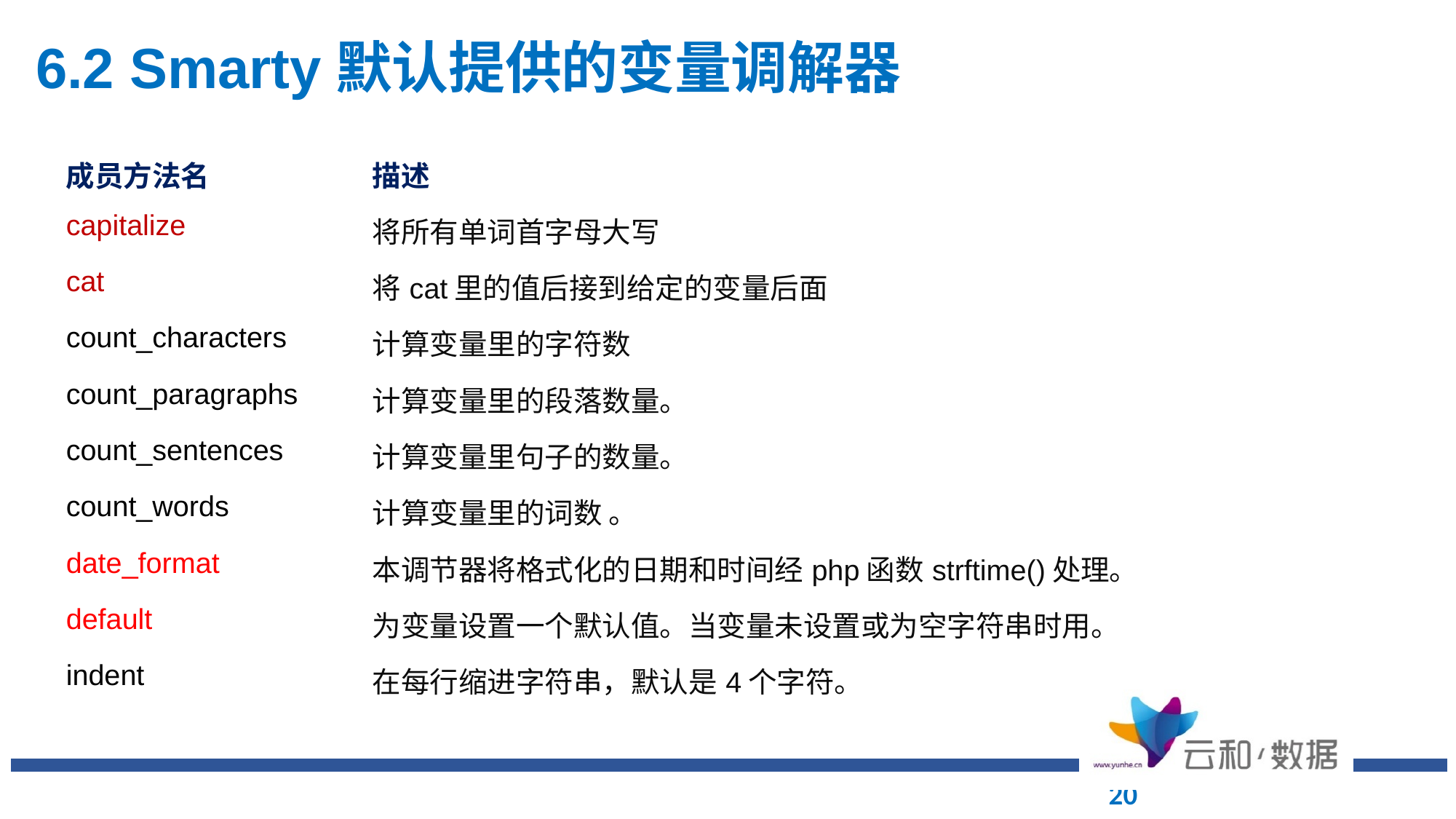

# 6.2 Smarty默认提供的变量调解器
| 成员方法名 | 描述 |
| --- | --- |
| capitalize | 将所有单词首字母大写 |
| cat | 将cat里的值后接到给定的变量后面 |
| count\_characters | 计算变量里的字符数 |
| count\_paragraphs | 计算变量里的段落数量。 |
| count\_sentences | 计算变量里句子的数量。 |
| count\_words | 计算变量里的词数 。 |
| date\_format | 本调节器将格式化的日期和时间经php函数strftime()处理。 |
| default | 为变量设置一个默认值。当变量未设置或为空字符串时用。 |
| indent | 在每行缩进字符串，默认是4个字符。 |
20